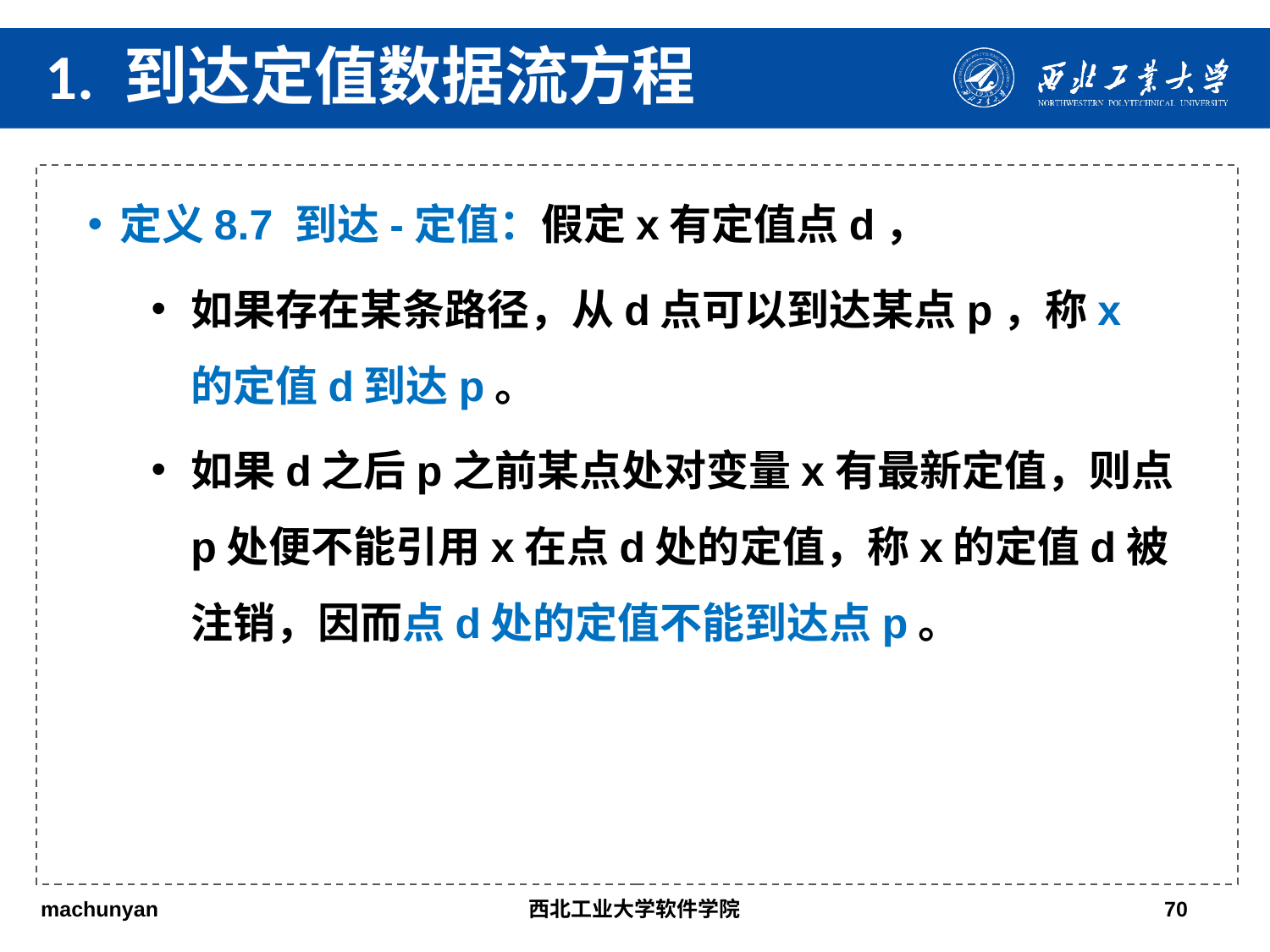

1. 到达定值数据流方程
定义8.7 到达-定值：假定x有定值点d，
如果存在某条路径，从d点可以到达某点p，称x的定值d到达p。
如果d之后p之前某点处对变量x有最新定值，则点p处便不能引用x在点d处的定值，称x的定值d被注销，因而点d处的定值不能到达点p。